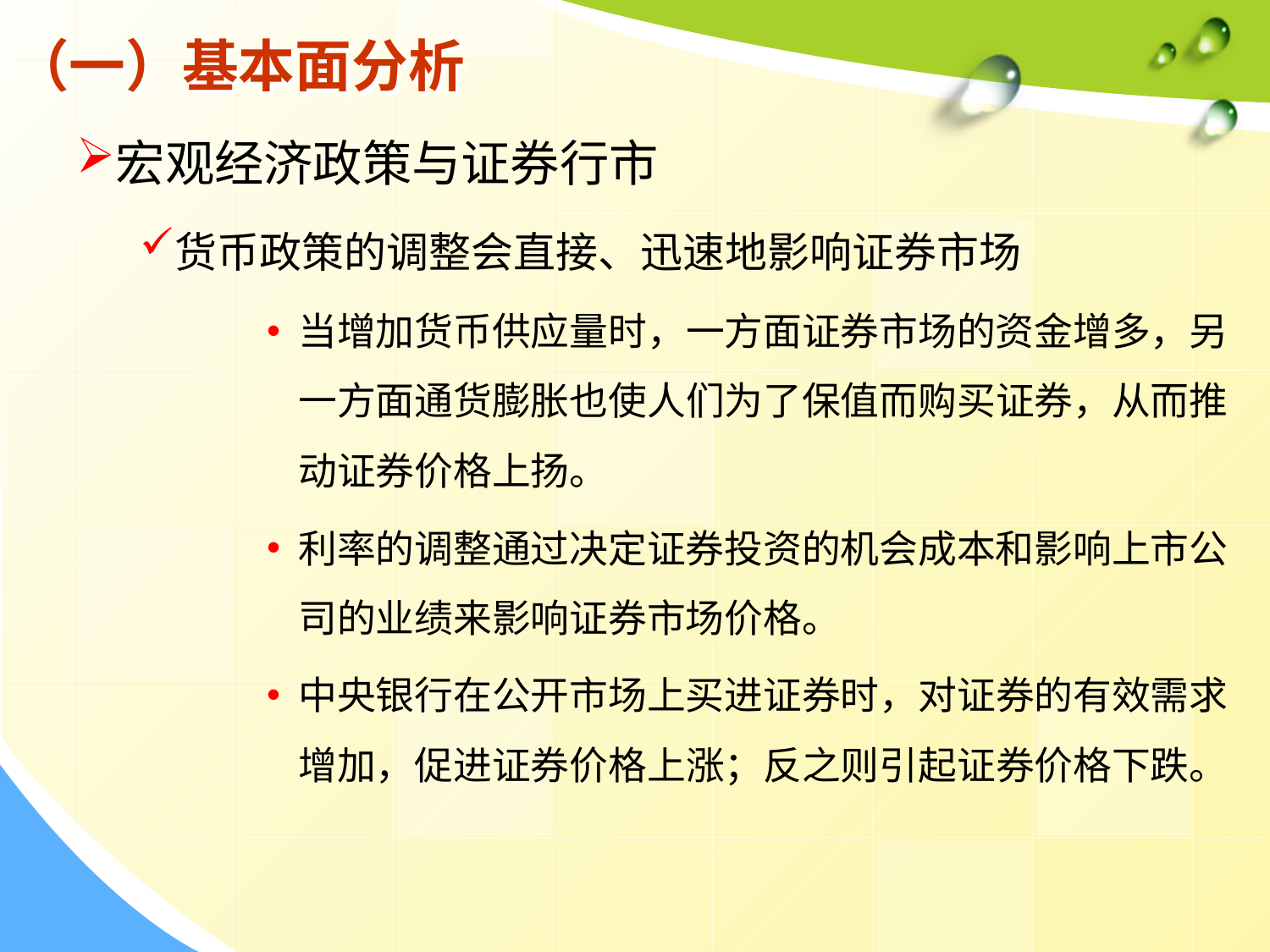

# （一）基本面分析
宏观经济政策与证券行市
货币政策的调整会直接、迅速地影响证券市场
当增加货币供应量时，一方面证券市场的资金增多，另一方面通货膨胀也使人们为了保值而购买证券，从而推动证券价格上扬。
利率的调整通过决定证券投资的机会成本和影响上市公司的业绩来影响证券市场价格。
中央银行在公开市场上买进证券时，对证券的有效需求增加，促进证券价格上涨；反之则引起证券价格下跌。